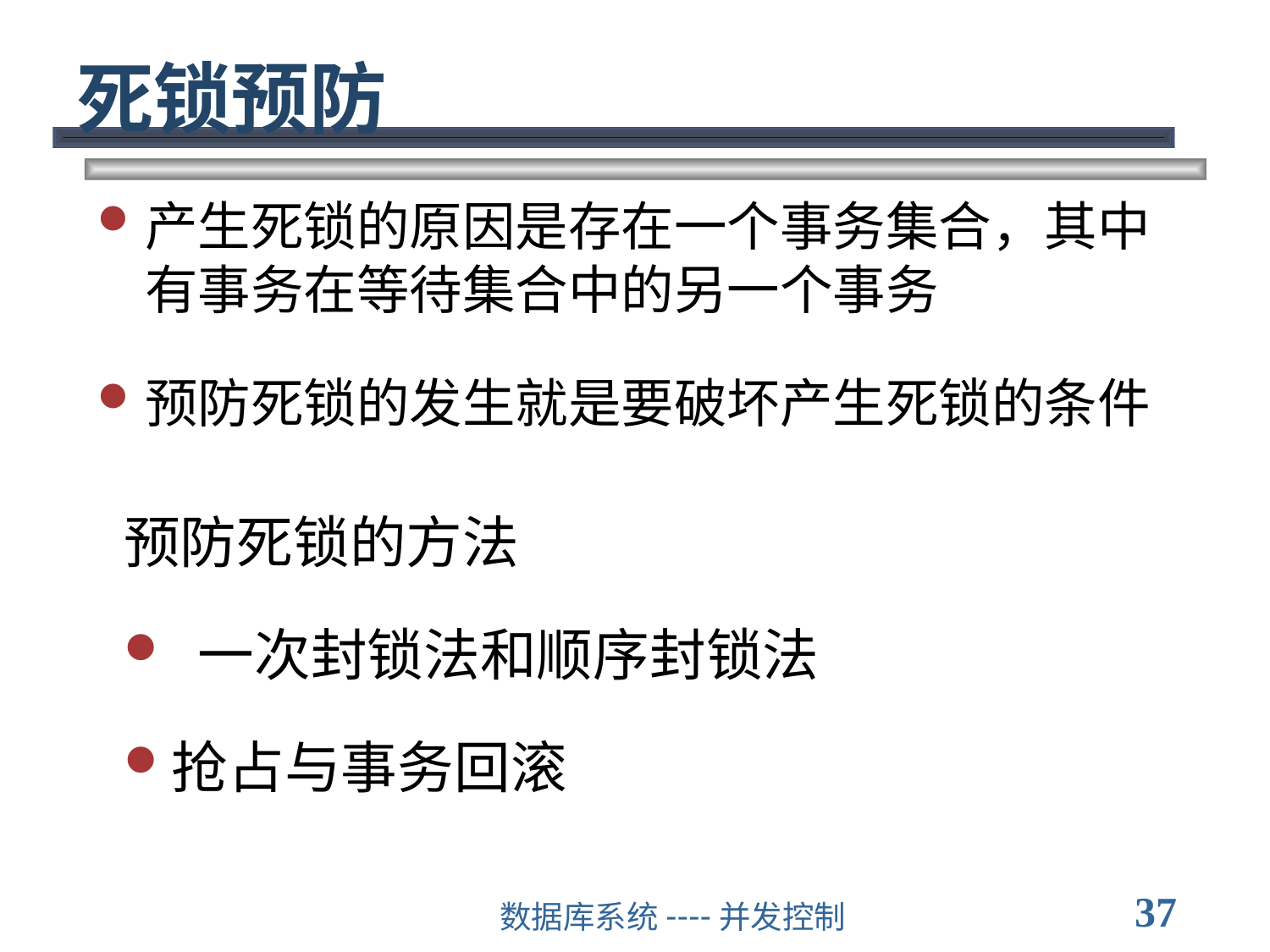

# 死锁预防
产生死锁的原因是存在一个事务集合，其中有事务在等待集合中的另一个事务
预防死锁的发生就是要破坏产生死锁的条件
预防死锁的方法
 一次封锁法和顺序封锁法
抢占与事务回滚
37
数据库系统----并发控制